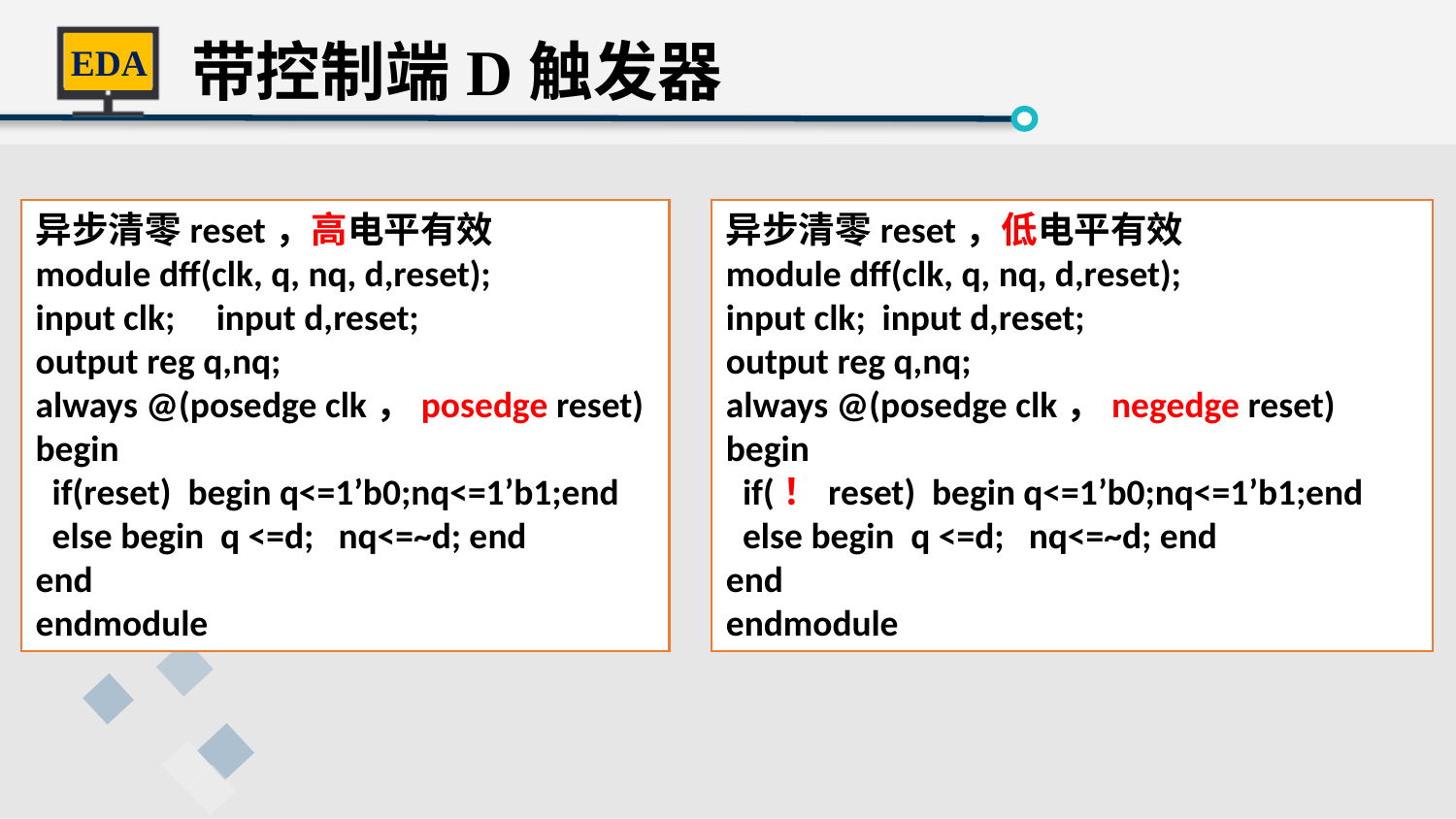

带控制端D触发器
异步清零reset，高电平有效
module dff(clk, q, nq, d,reset);
input clk;     input d,reset;
output reg q,nq;
always @(posedge clk，posedge reset)
begin
  if(reset)  begin q<=1’b0;nq<=1’b1;end
  else begin  q <=d;   nq<=~d; end
end
endmodule
异步清零reset，低电平有效
module dff(clk, q, nq, d,reset);
input clk;  input d,reset;
output reg q,nq;
always @(posedge clk，negedge reset)
begin
  if(！reset)  begin q<=1’b0;nq<=1’b1;end
  else begin  q <=d;   nq<=~d; end
end
endmodule